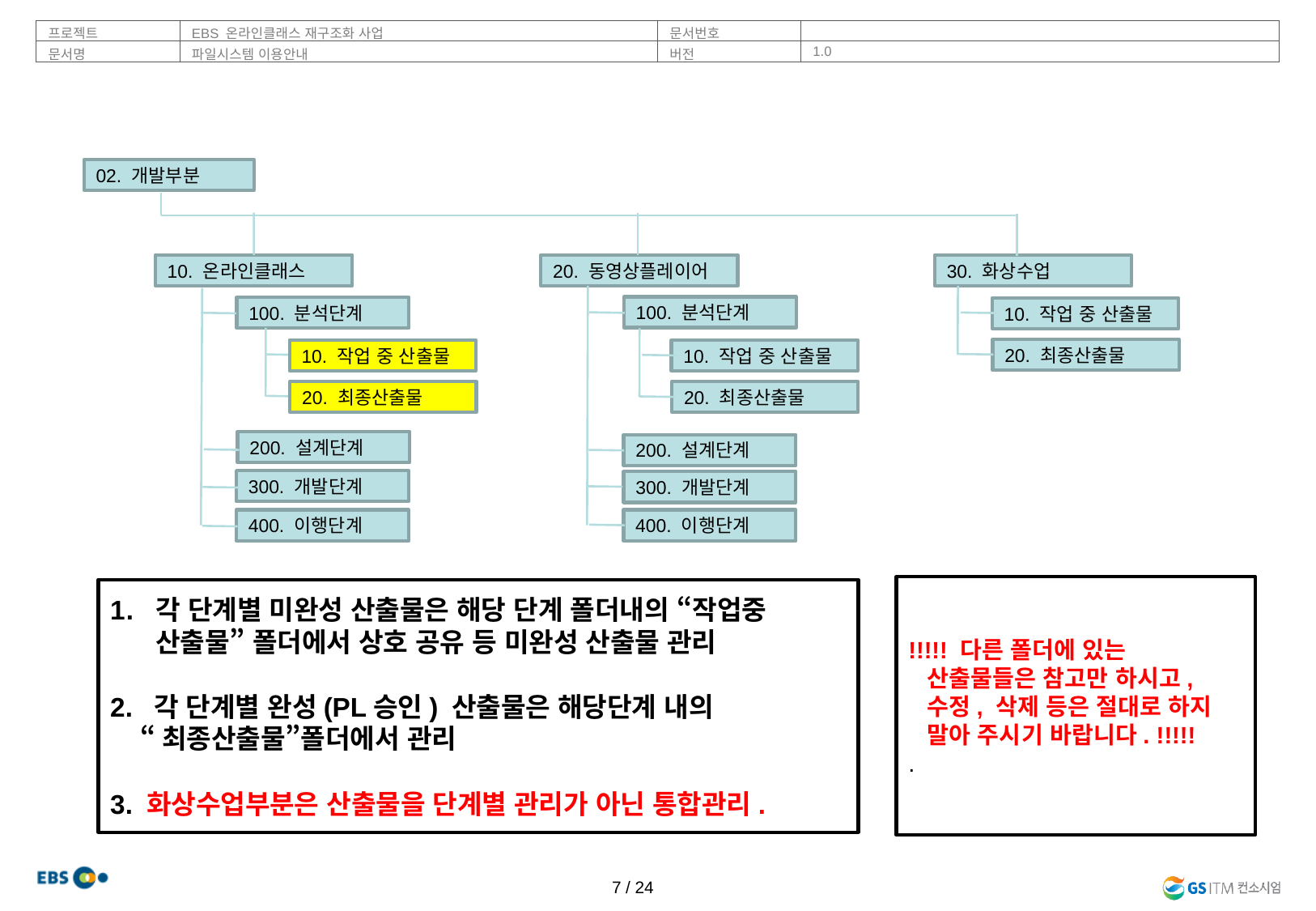

02. 개발부분
20. 동영상플레이어
10. 온라인클래스
30. 화상수업
100. 분석단계
100. 분석단계
10. 작업 중 산출물
20. 최종산출물
10. 작업 중 산출물
10. 작업 중 산출물
20. 최종산출물
20. 최종산출물
200. 설계단계
200. 설계단계
300. 개발단계
300. 개발단계
400. 이행단계
400. 이행단계
!!!!! 다른 폴더에 있는
  산출물들은 참고만 하시고,
  수정, 삭제 등은 절대로 하지
  말아 주시기 바랍니다. !!!!!
.
각 단계별 미완성 산출물은 해당 단계 폴더내의 “작업중 산출물” 폴더에서 상호 공유 등 미완성 산출물 관리

2.  각 단계별 완성(PL승인) 산출물은 해당단계 내의
    “최종산출물”폴더에서 관리

3. 화상수업부분은 산출물을 단계별 관리가 아닌 통합관리.